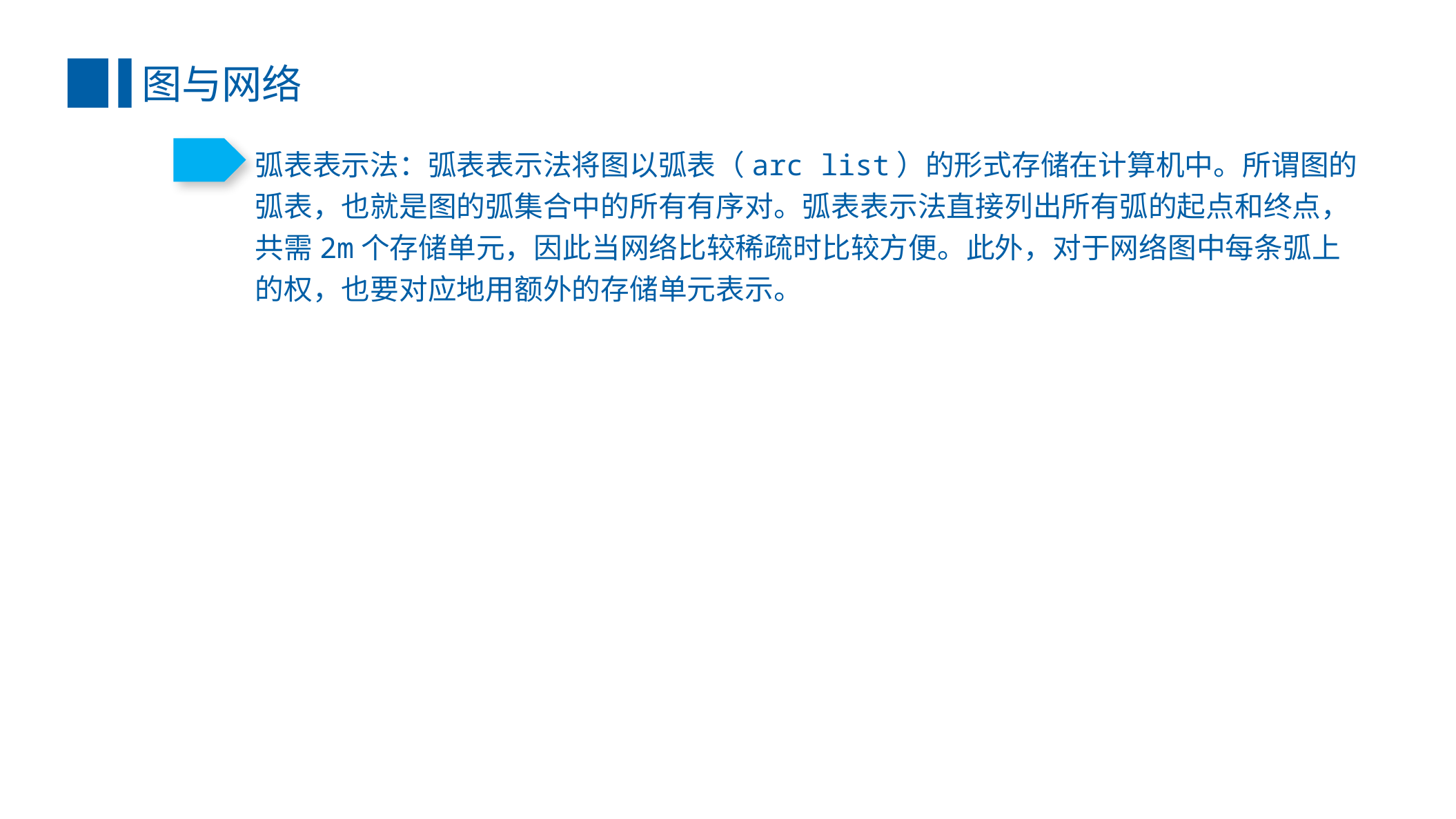

图与网络

弧表表示法：弧表表示法将图以弧表（arc list）的形式存储在计算机中。所谓图的弧表，也就是图的弧集合中的所有有序对。弧表表示法直接列出所有弧的起点和终点，共需2m个存储单元，因此当网络比较稀疏时比较方便。此外，对于网络图中每条弧上的权，也要对应地用额外的存储单元表示。